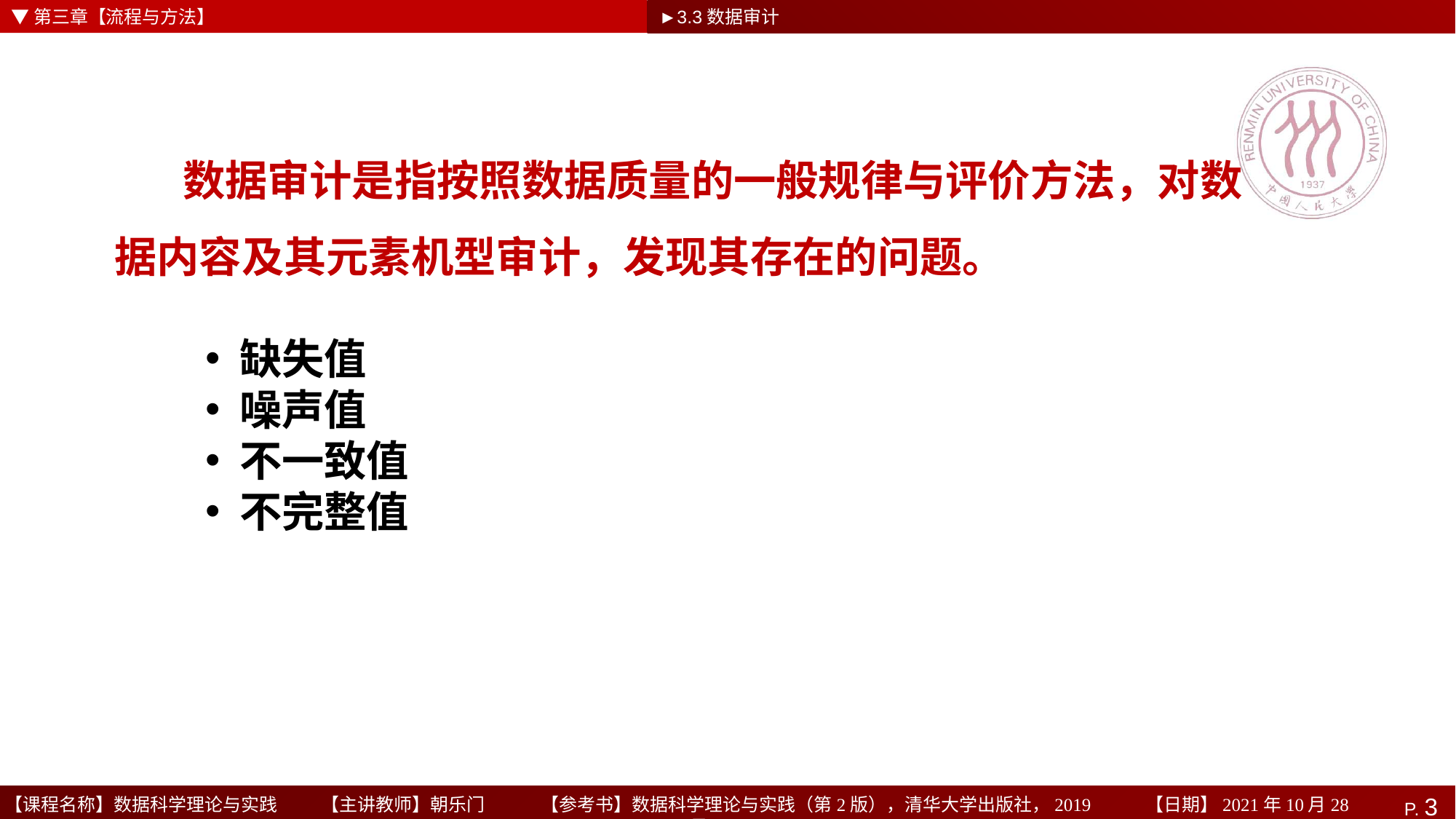

▼第三章【流程与方法】

►3.3数据审计
# 数据审计是指按照数据质量的一般规律与评价方法，对数据内容及其元素机型审计，发现其存在的问题。
缺失值
噪声值
不一致值
不完整值